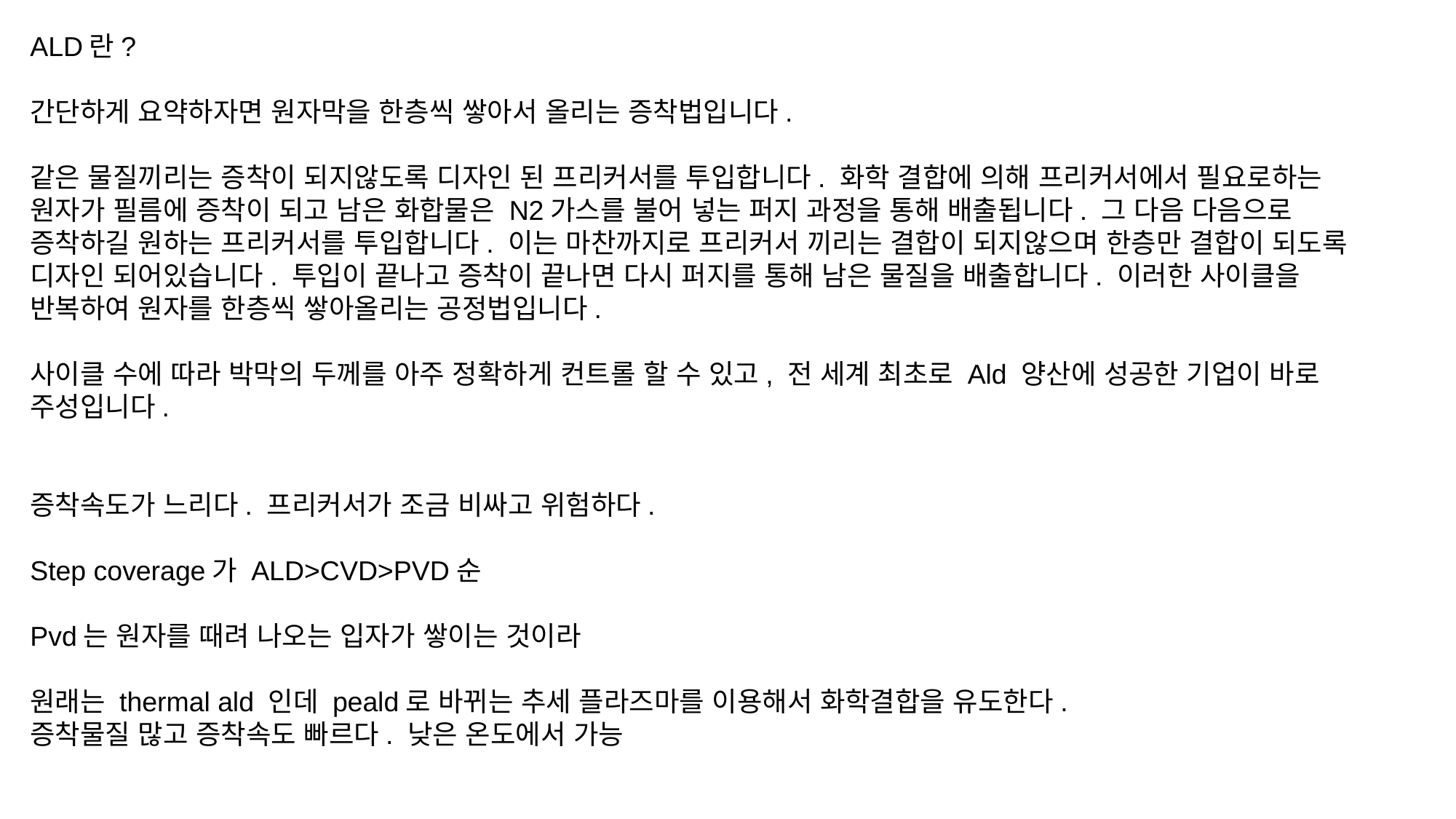

ALD란?

간단하게 요약하자면 원자막을 한층씩 쌓아서 올리는 증착법입니다.

같은 물질끼리는 증착이 되지않도록 디자인 된 프리커서를 투입합니다. 화학 결합에 의해 프리커서에서 필요로하는 원자가 필름에 증착이 되고 남은 화합물은 N2가스를 불어 넣는 퍼지 과정을 통해 배출됩니다. 그 다음 다음으로 증착하길 원하는 프리커서를 투입합니다. 이는 마찬까지로 프리커서 끼리는 결합이 되지않으며 한층만 결합이 되도록 디자인 되어있습니다. 투입이 끝나고 증착이 끝나면 다시 퍼지를 통해 남은 물질을 배출합니다. 이러한 사이클을 반복하여 원자를 한층씩 쌓아올리는 공정법입니다.

사이클 수에 따라 박막의 두께를 아주 정확하게 컨트롤 할 수 있고, 전 세계 최초로 Ald 양산에 성공한 기업이 바로 주성입니다.

증착속도가 느리다. 프리커서가 조금 비싸고 위험하다.

Step coverage가 ALD>CVD>PVD순

Pvd는 원자를 때려 나오는 입자가 쌓이는 것이라

원래는 thermal ald 인데 peald로 바뀌는 추세 플라즈마를 이용해서 화학결합을 유도한다.
증착물질 많고 증착속도 빠르다. 낮은 온도에서 가능